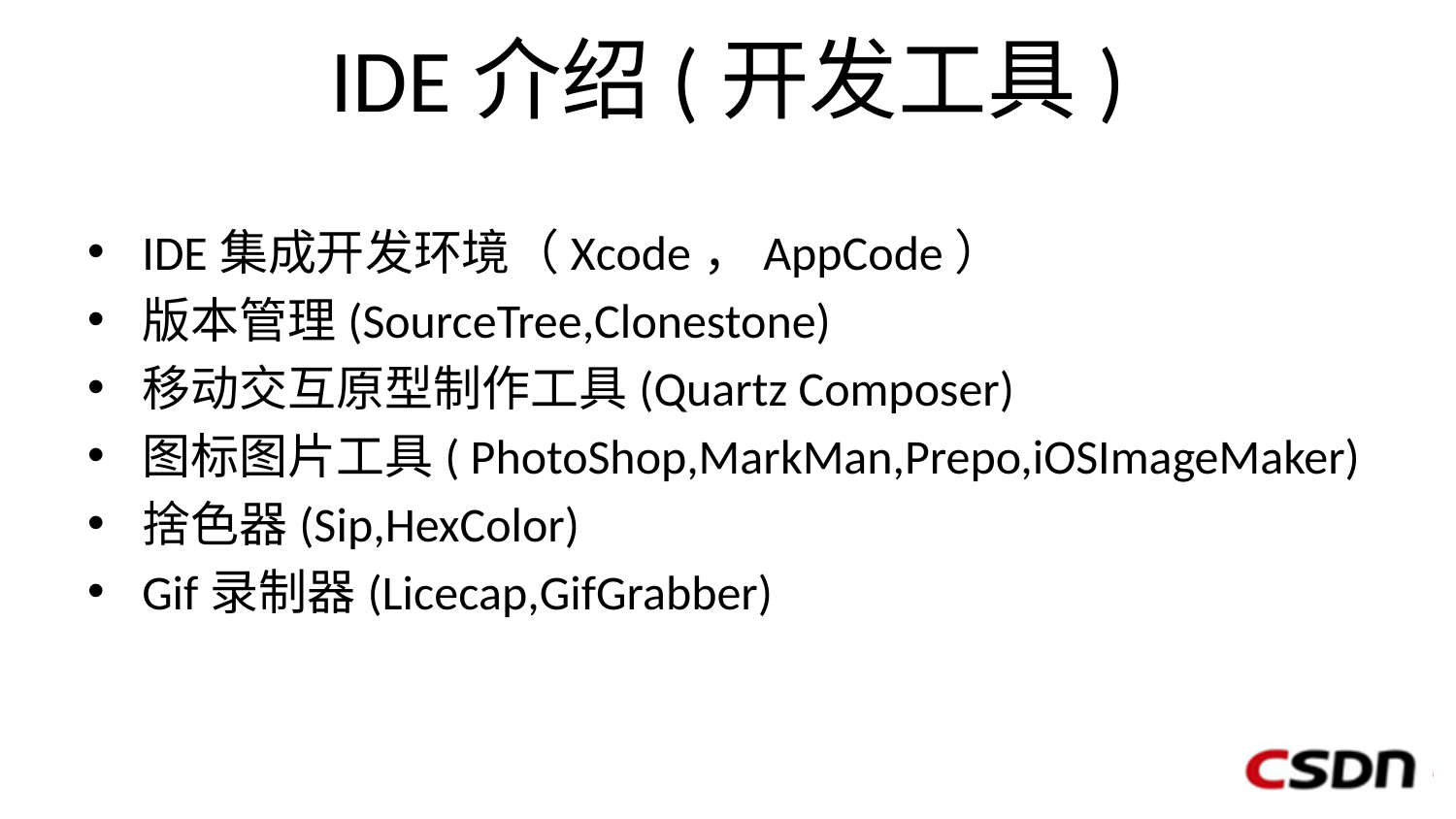

# IDE介绍(开发工具)
IDE集成开发环境（Xcode，AppCode）
版本管理(SourceTree,Clonestone)
移动交互原型制作工具(Quartz Composer)
图标图片工具( PhotoShop,MarkMan,Prepo,iOSImageMaker)
捨色器(Sip,HexColor)
Gif录制器(Licecap,GifGrabber)